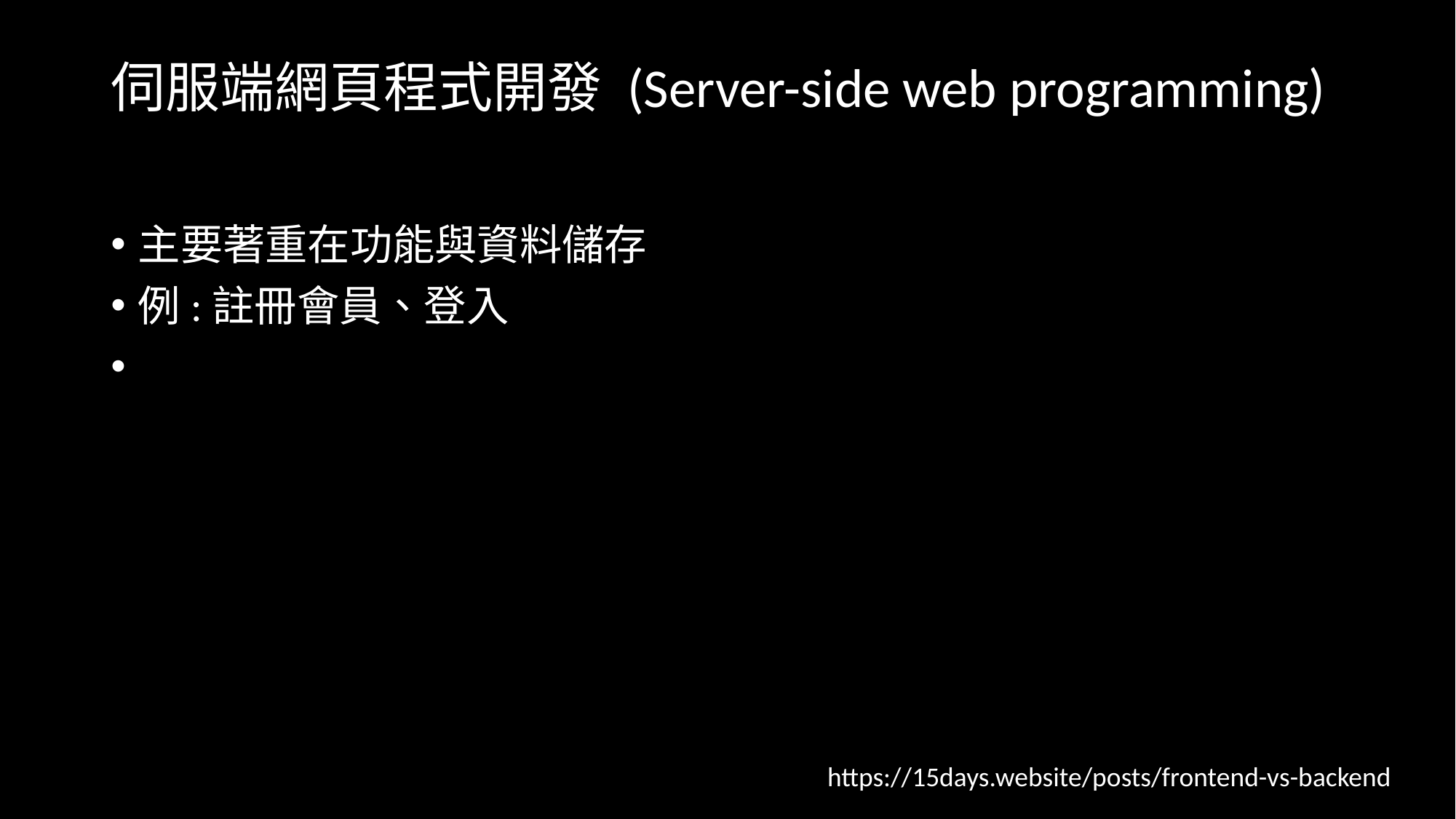

# 伺服端網頁程式開發 (Server-side web programming)
主要著重在功能與資料儲存
例:註冊會員、登入

https://15days.website/posts/frontend-vs-backend